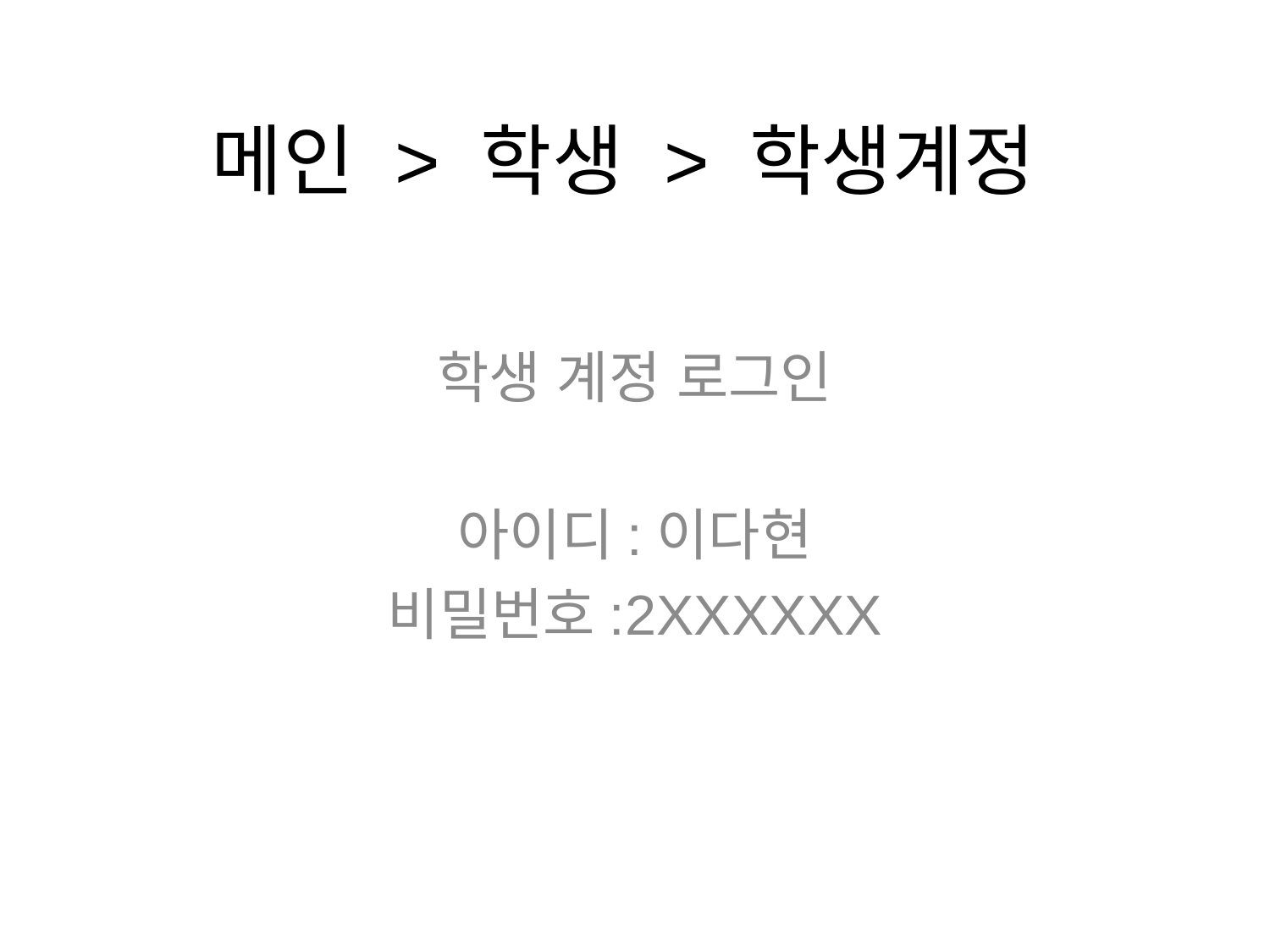

# 메인 > 학생 > 학생계정

학생 계정 로그인

아이디:이다현
비밀번호:2XXXXXX